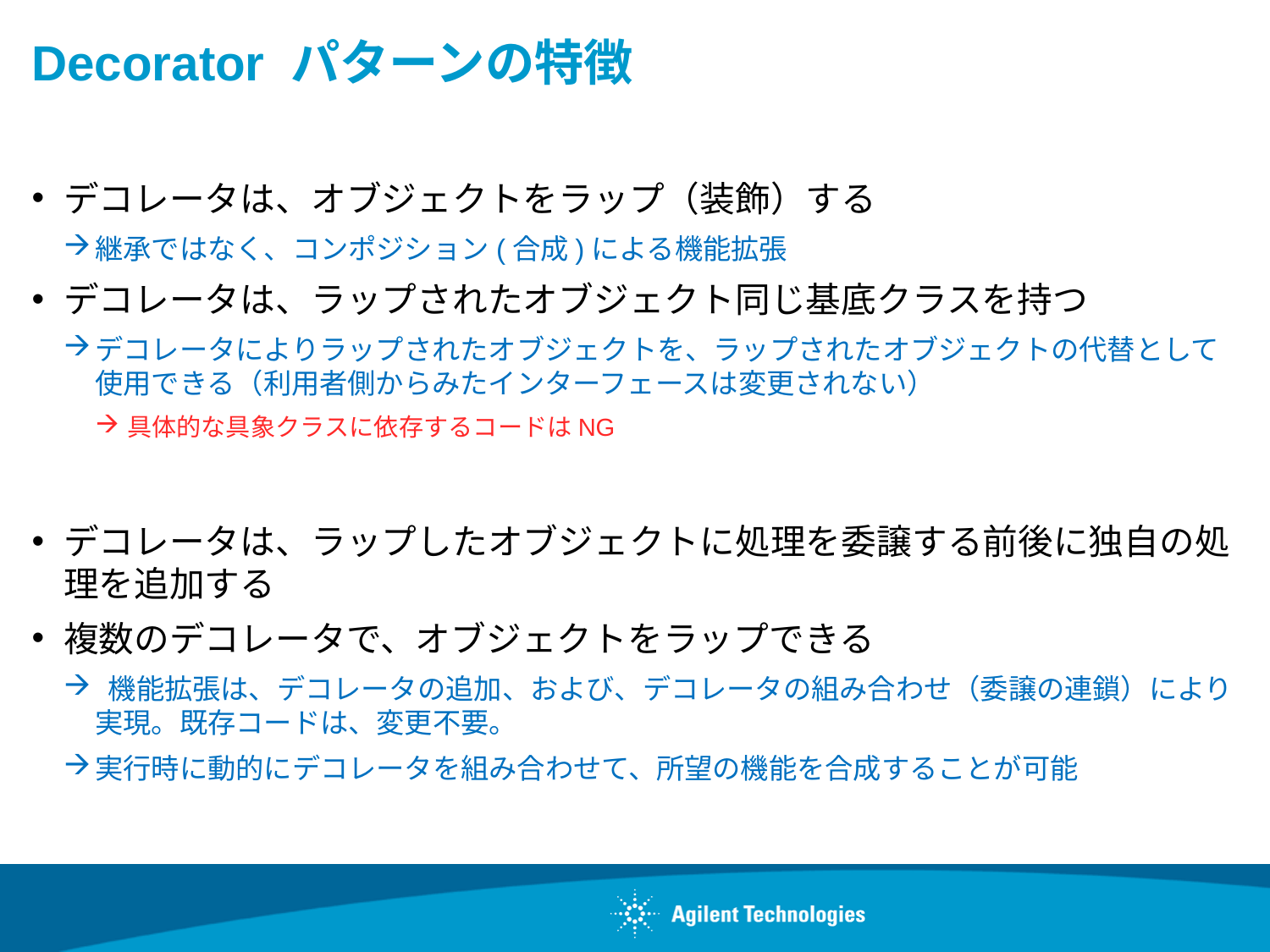

# Decorator パターンの特徴
デコレータは、オブジェクトをラップ（装飾）する
継承ではなく、コンポジション(合成)による機能拡張
デコレータは、ラップされたオブジェクト同じ基底クラスを持つ
デコレータによりラップされたオブジェクトを、ラップされたオブジェクトの代替として使用できる（利用者側からみたインターフェースは変更されない）
具体的な具象クラスに依存するコードはNG

デコレータは、ラップしたオブジェクトに処理を委譲する前後に独自の処理を追加する
複数のデコレータで、オブジェクトをラップできる
 機能拡張は、デコレータの追加、および、デコレータの組み合わせ（委譲の連鎖）により実現。既存コードは、変更不要。
実行時に動的にデコレータを組み合わせて、所望の機能を合成することが可能